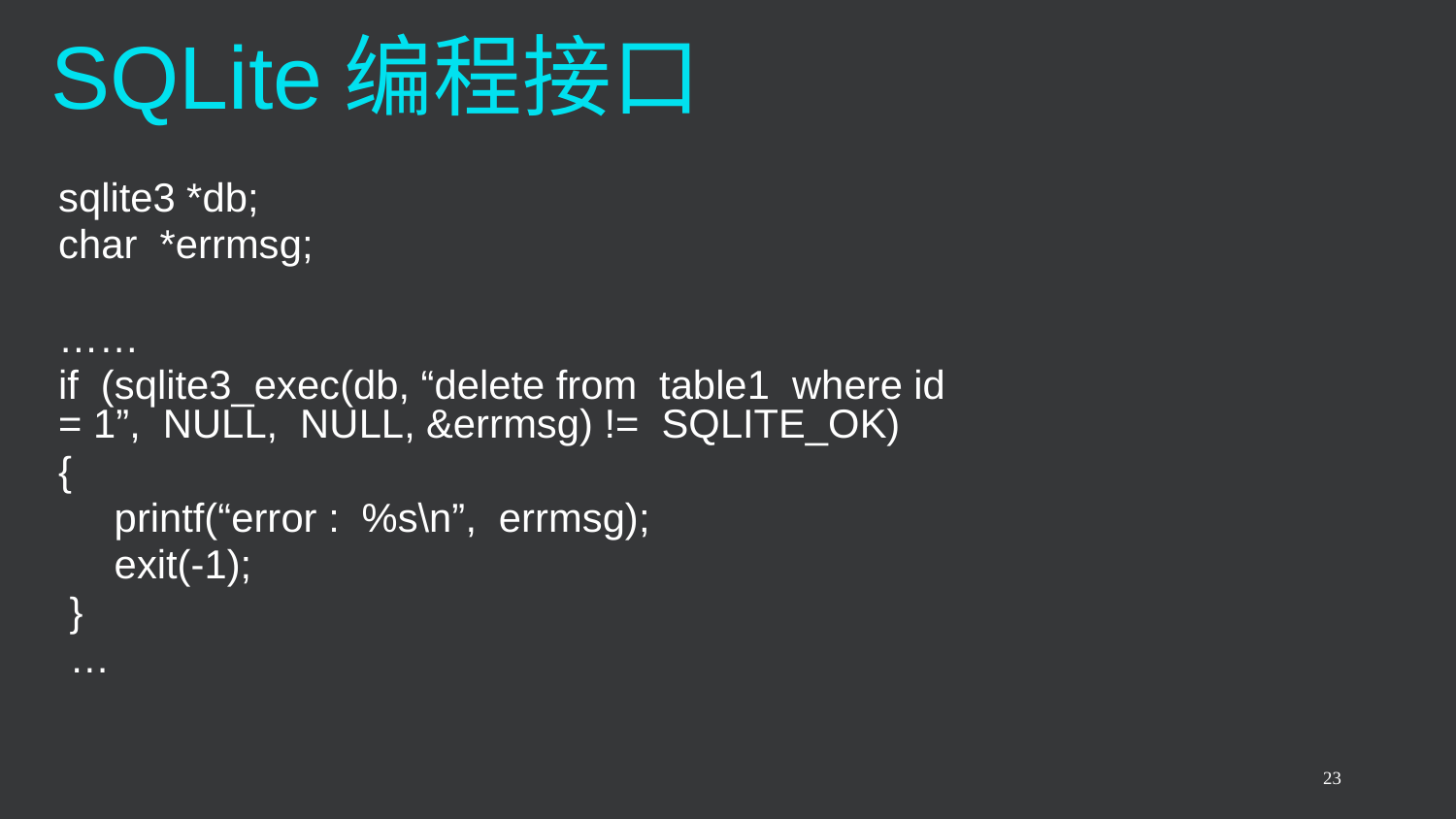

# SQLite编程接口

sqlite3 *db;
char  *errmsg;

……
if  (sqlite3_exec(db, “delete from  table1  where id = 1”,  NULL,  NULL, &errmsg) !=  SQLITE_OK)
{
     printf(“error :  %s\n”,  errmsg);
     exit(-1);
 }
 …
23